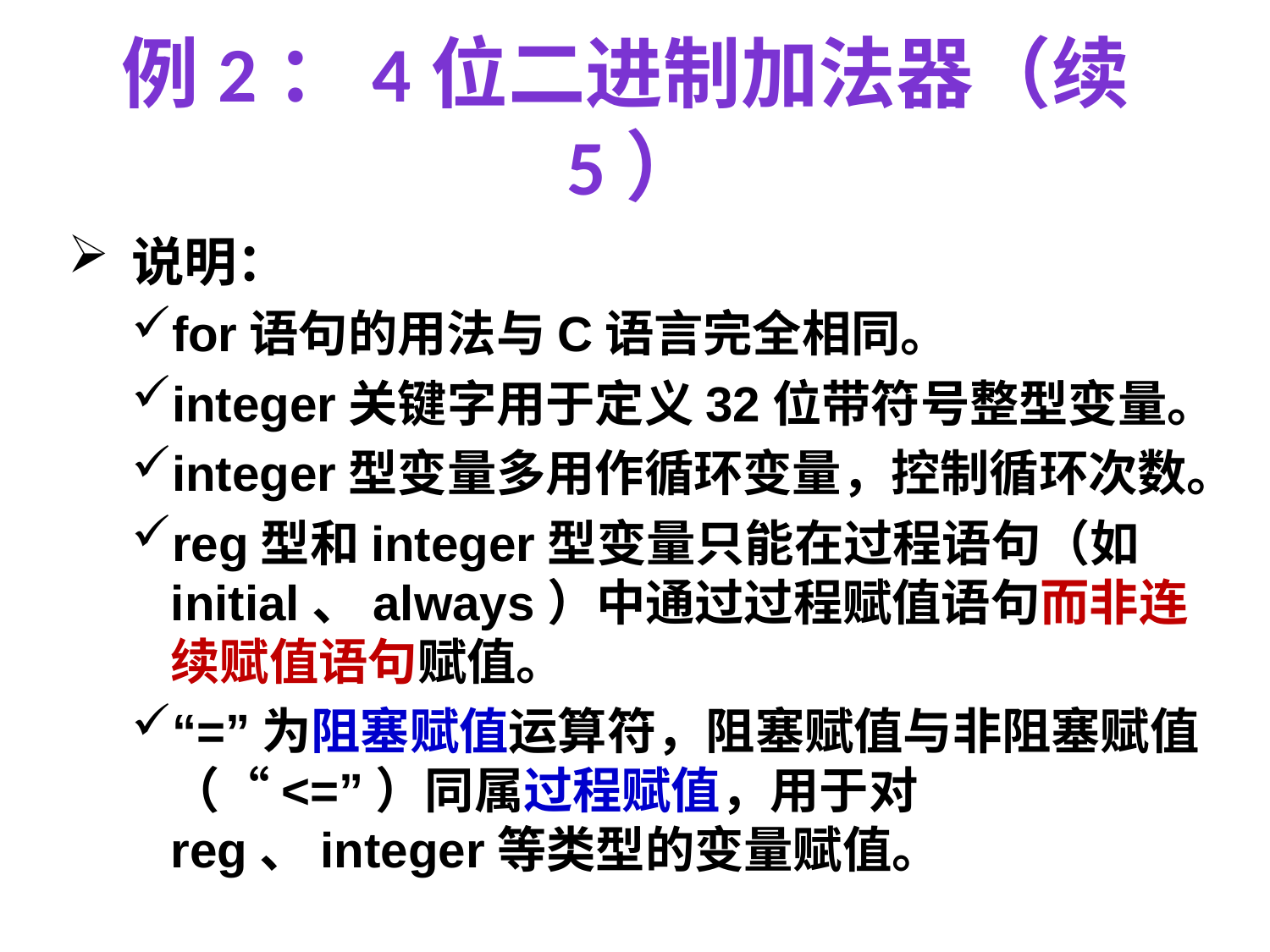

# 例2：4位二进制加法器（续5）
说明：
for语句的用法与C语言完全相同。
integer关键字用于定义32位带符号整型变量。
integer型变量多用作循环变量，控制循环次数。
reg型和integer型变量只能在过程语句（如initial、always）中通过过程赋值语句而非连续赋值语句赋值。
“=”为阻塞赋值运算符，阻塞赋值与非阻塞赋值（“<=”）同属过程赋值，用于对reg、integer等类型的变量赋值。